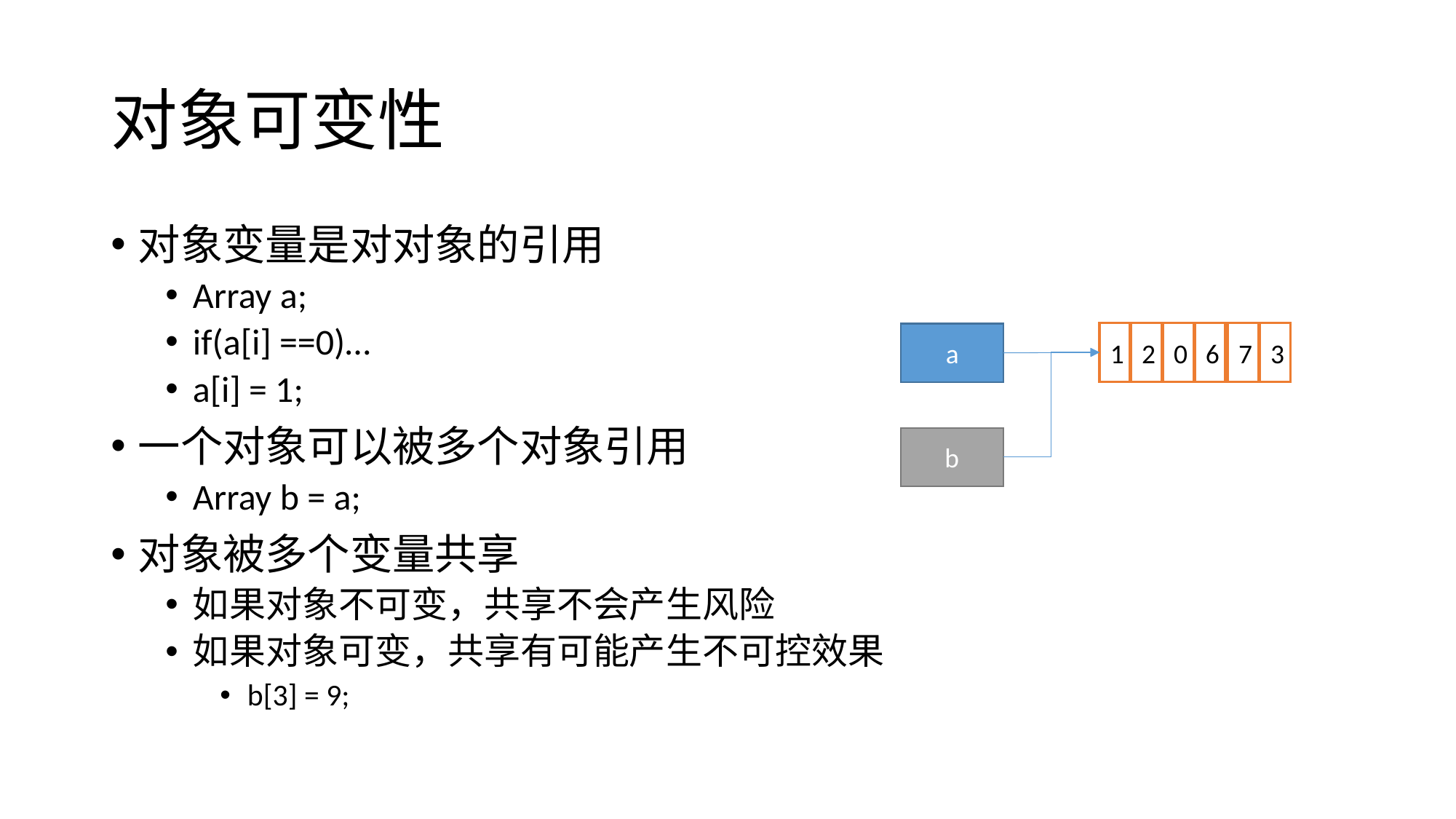

# 对象可变性
对象变量是对对象的引用
Array a;
if(a[i] ==0)…
a[i] = 1;
一个对象可以被多个对象引用
Array b = a;
对象被多个变量共享
如果对象不可变，共享不会产生风险
如果对象可变，共享有可能产生不可控效果
b[3] = 9;
1
2
0
6
7
3
a
b